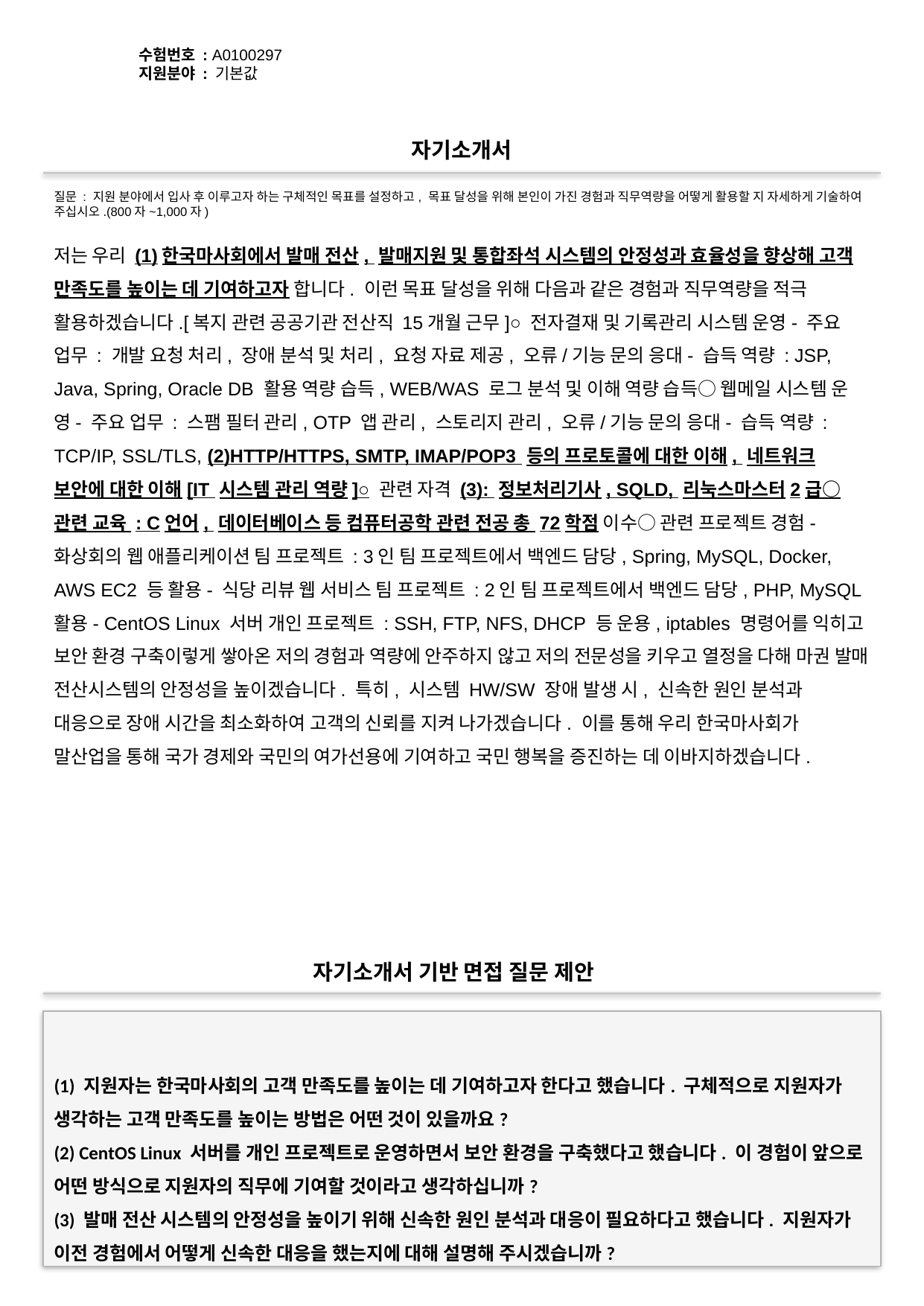

수험번호 : A0100297
지원분야 : 기본값
#

자기소개서

질문 : 지원 분야에서 입사 후 이루고자 하는 구체적인 목표를 설정하고, 목표 달성을 위해 본인이 가진 경험과 직무역량을 어떻게 활용할 지 자세하게 기술하여 주십시오.(800자~1,000자)

저는 우리 (1)한국마사회에서 발매 전산, 발매지원 및 통합좌석 시스템의 안정성과 효율성을 향상해 고객 만족도를 높이는 데 기여하고자 합니다. 이런 목표 달성을 위해 다음과 같은 경험과 직무역량을 적극 활용하겠습니다.[복지 관련 공공기관 전산직 15개월 근무]○ 전자결재 및 기록관리 시스템 운영- 주요 업무 : 개발 요청 처리, 장애 분석 및 처리, 요청 자료 제공, 오류/기능 문의 응대- 습득 역량 : JSP, Java, Spring, Oracle DB 활용 역량 습득, WEB/WAS 로그 분석 및 이해 역량 습득○ 웹메일 시스템 운영- 주요 업무 : 스팸 필터 관리, OTP 앱 관리, 스토리지 관리, 오류/기능 문의 응대- 습득 역량 : TCP/IP, SSL/TLS, (2)HTTP/HTTPS, SMTP, IMAP/POP3 등의 프로토콜에 대한 이해, 네트워크 보안에 대한 이해[IT 시스템 관리 역량]○ 관련 자격 (3): 정보처리기사, SQLD, 리눅스마스터2급○ 관련 교육 : C언어, 데이터베이스 등 컴퓨터공학 관련 전공 총 72학점 이수○ 관련 프로젝트 경험- 화상회의 웹 애플리케이션 팀 프로젝트 : 3인 팀 프로젝트에서 백엔드 담당, Spring, MySQL, Docker, AWS EC2 등 활용- 식당 리뷰 웹 서비스 팀 프로젝트 : 2인 팀 프로젝트에서 백엔드 담당, PHP, MySQL 활용- CentOS Linux 서버 개인 프로젝트 : SSH, FTP, NFS, DHCP 등 운용, iptables 명령어를 익히고 보안 환경 구축이렇게 쌓아온 저의 경험과 역량에 안주하지 않고 저의 전문성을 키우고 열정을 다해 마권 발매 전산시스템의 안정성을 높이겠습니다. 특히, 시스템 HW/SW 장애 발생 시, 신속한 원인 분석과 대응으로 장애 시간을 최소화하여 고객의 신뢰를 지켜 나가겠습니다. 이를 통해 우리 한국마사회가 말산업을 통해 국가 경제와 국민의 여가선용에 기여하고 국민 행복을 증진하는 데 이바지하겠습니다.

자기소개서 기반 면접 질문 제안

(1) 지원자는 한국마사회의 고객 만족도를 높이는 데 기여하고자 한다고 했습니다. 구체적으로 지원자가 생각하는 고객 만족도를 높이는 방법은 어떤 것이 있을까요?
(2) CentOS Linux 서버를 개인 프로젝트로 운영하면서 보안 환경을 구축했다고 했습니다. 이 경험이 앞으로 어떤 방식으로 지원자의 직무에 기여할 것이라고 생각하십니까?
(3) 발매 전산 시스템의 안정성을 높이기 위해 신속한 원인 분석과 대응이 필요하다고 했습니다. 지원자가 이전 경험에서 어떻게 신속한 대응을 했는지에 대해 설명해 주시겠습니까?